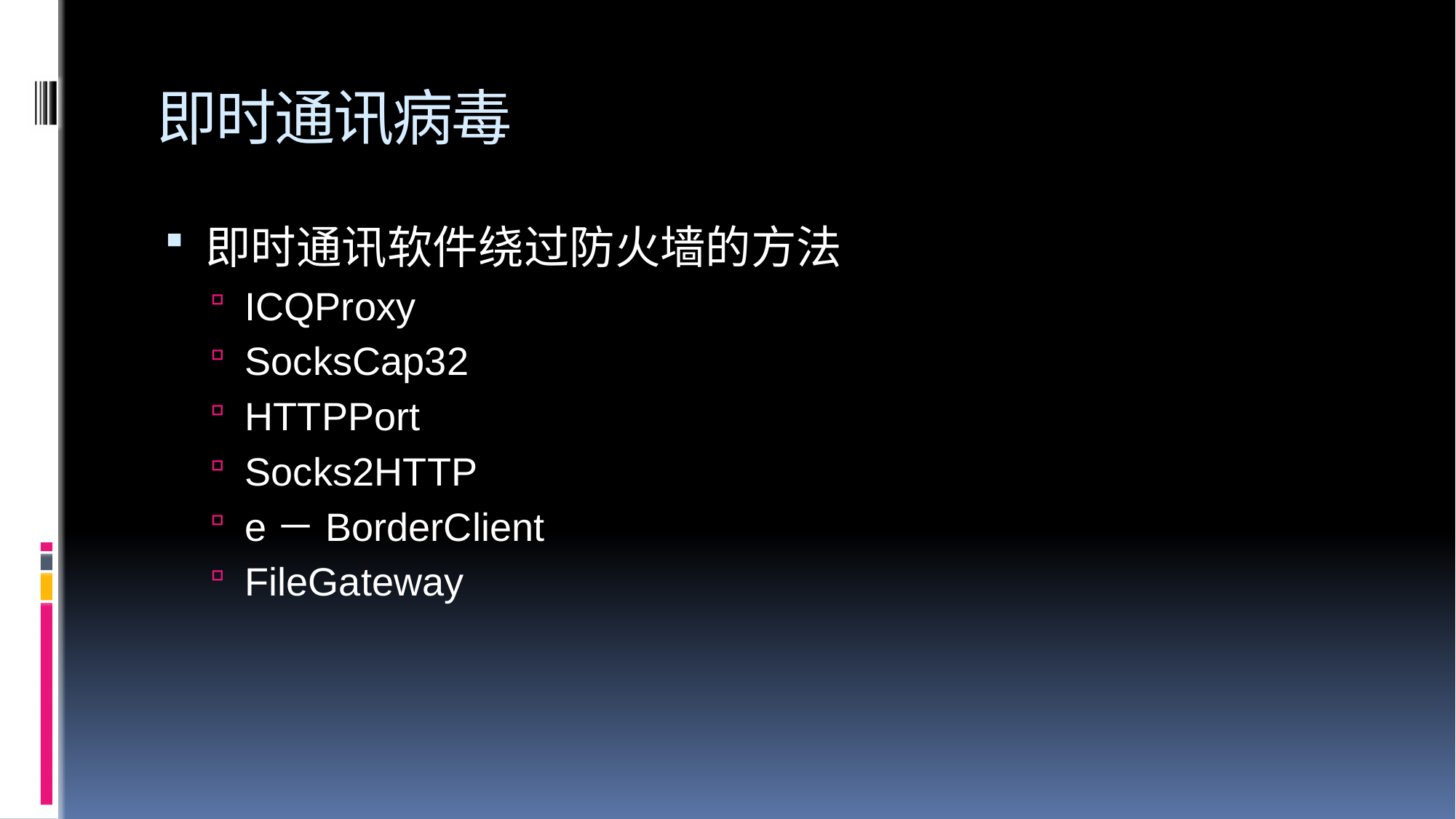

# 即时通讯病毒
即时通讯软件绕过防火墙的方法
ICQProxy
SocksCap32
HTTPPort
Socks2HTTP
e－BorderClient
FileGateway